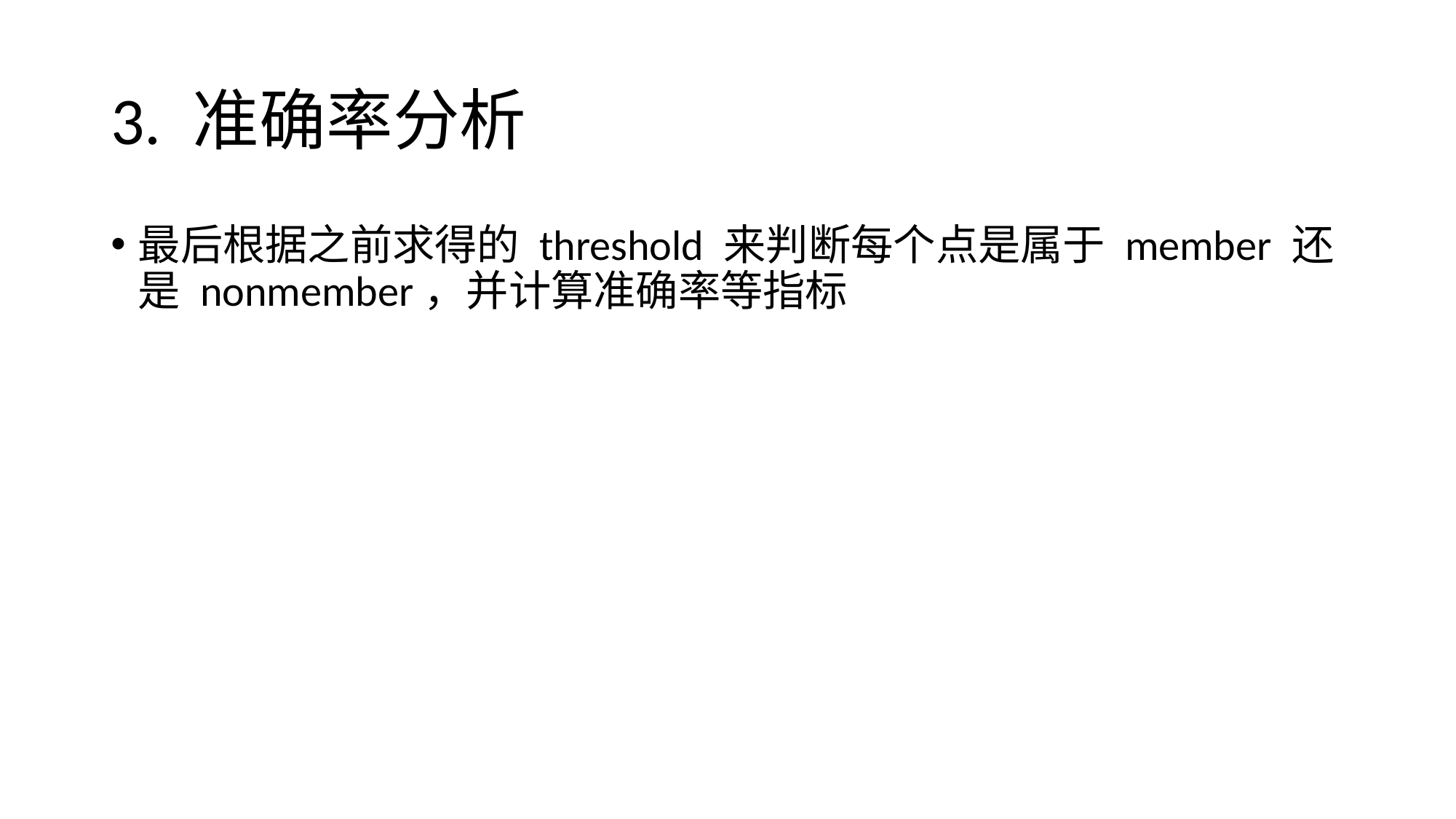

# 3. 准确率分析
最后根据之前求得的 threshold 来判断每个点是属于 member 还是 nonmember，并计算准确率等指标